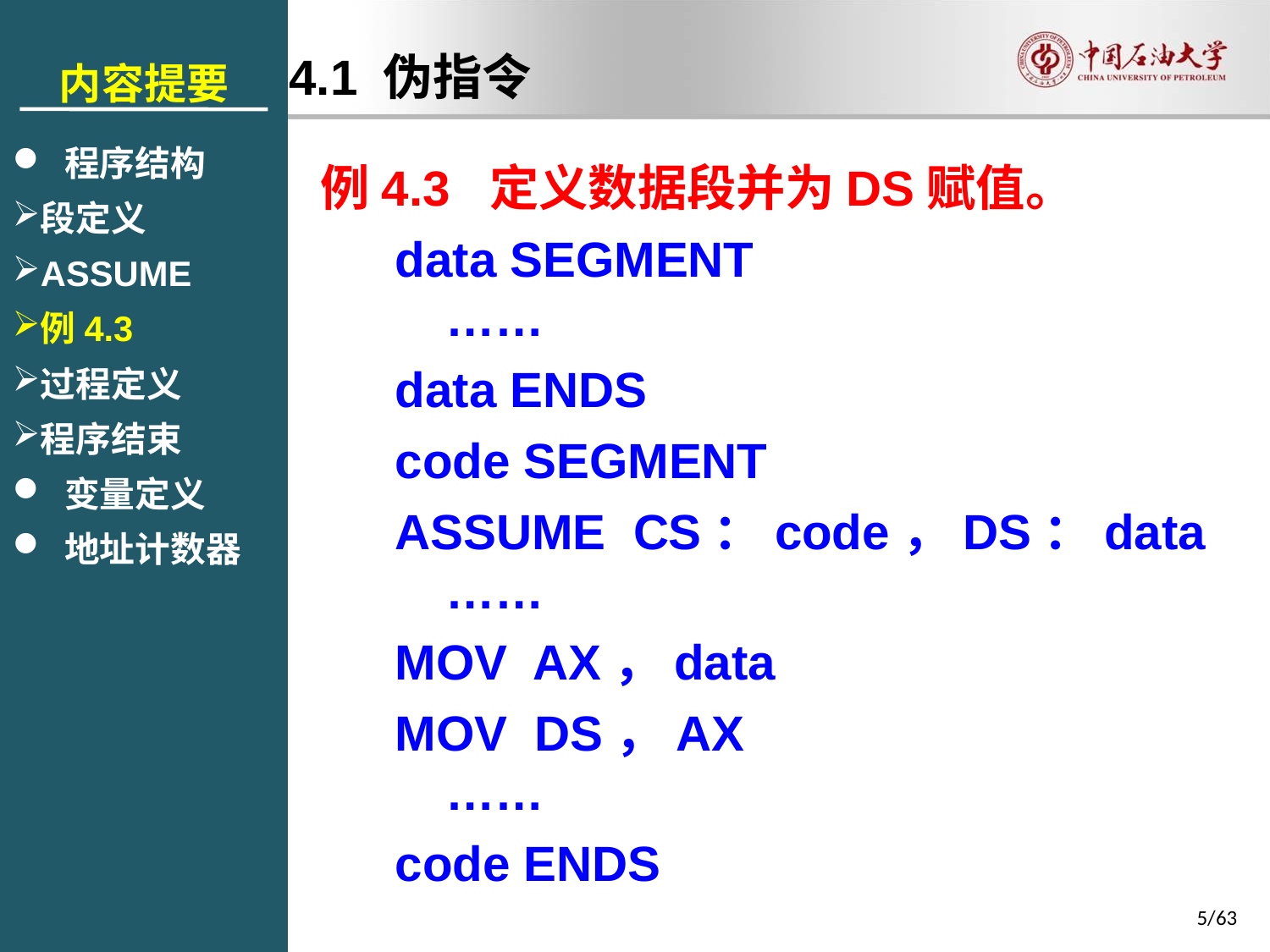

内容提要
 程序结构
段定义
ASSUME
例4.3
过程定义
程序结束
 变量定义
 地址计数器
4.1 伪指令
例4.3  定义数据段并为DS赋值。
data SEGMENT
……
data ENDS
code SEGMENT
ASSUME  CS：code，DS：data
……
MOV  AX，data
MOV  DS，AX
……
code ENDS
5/63